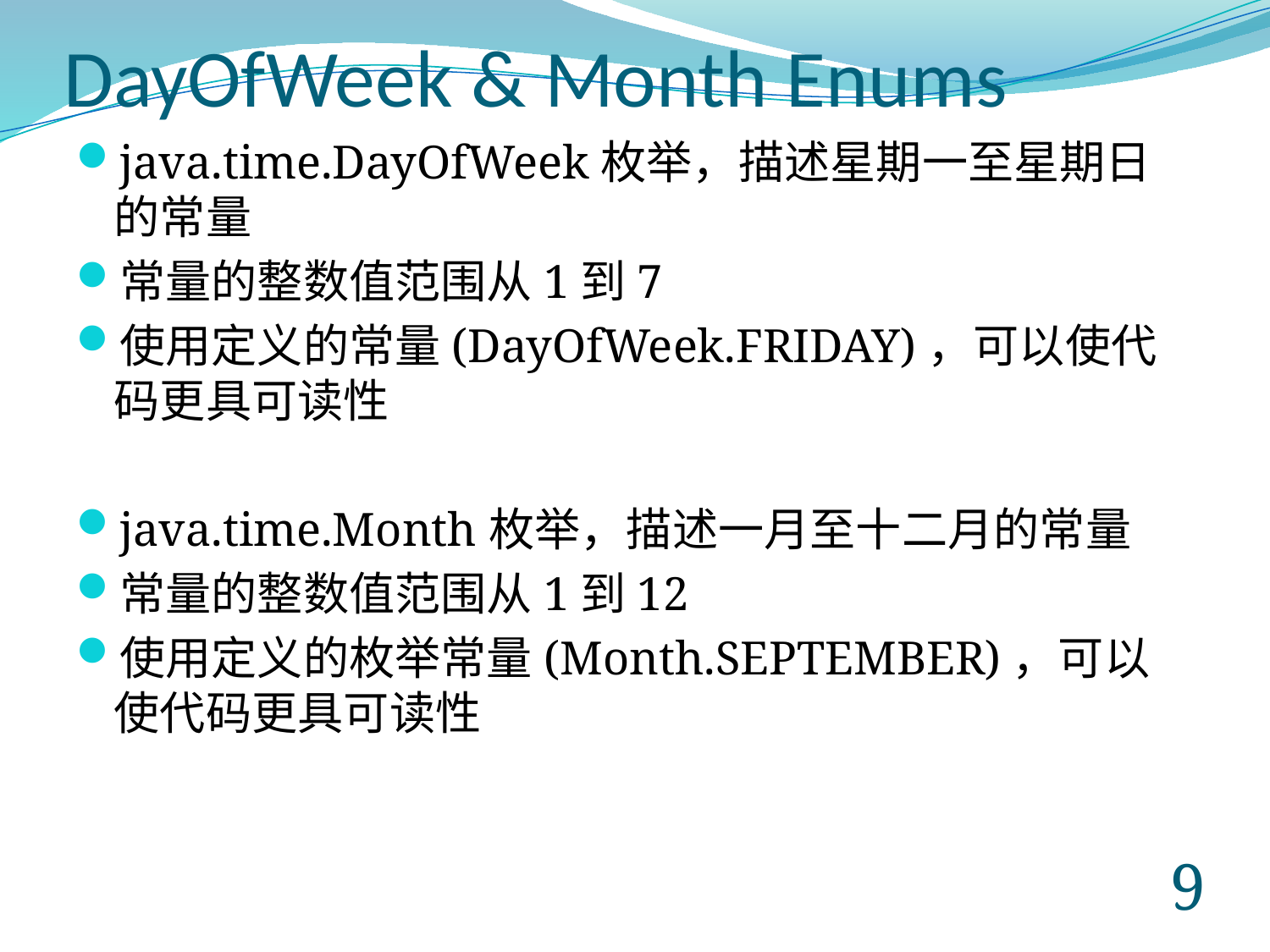

# DayOfWeek & Month Enums
java.time.DayOfWeek枚举，描述星期一至星期日的常量
常量的整数值范围从1到7
使用定义的常量(DayOfWeek.FRIDAY)，可以使代码更具可读性

java.time.Month枚举，描述一月至十二月的常量
常量的整数值范围从1到12
使用定义的枚举常量(Month.SEPTEMBER)，可以使代码更具可读性

9